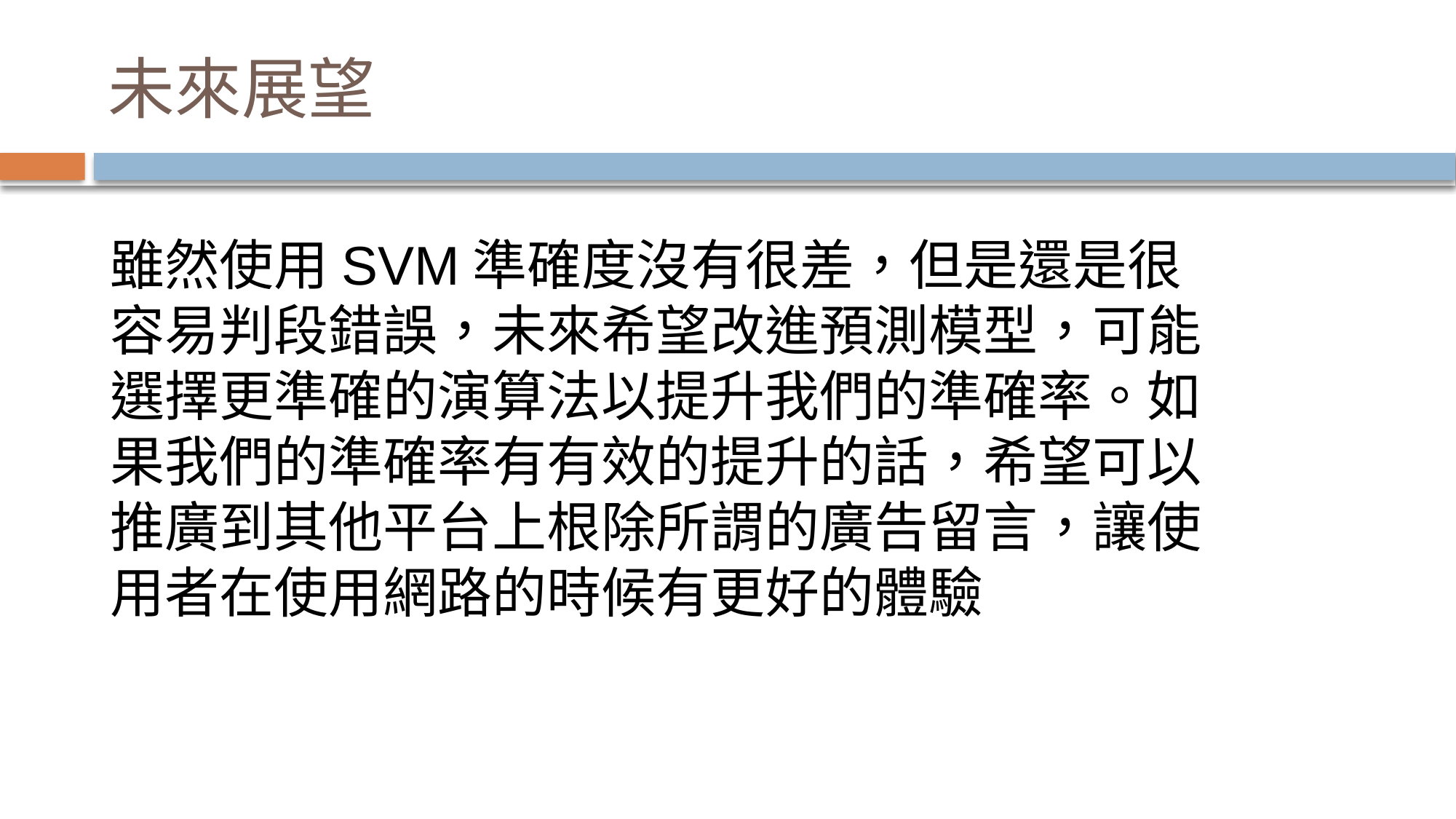

# 未來展望
雖然使用SVM準確度沒有很差，但是還是很容易判段錯誤，未來希望改進預測模型，可能選擇更準確的演算法以提升我們的準確率。如果我們的準確率有有效的提升的話，希望可以推廣到其他平台上根除所謂的廣告留言，讓使用者在使用網路的時候有更好的體驗